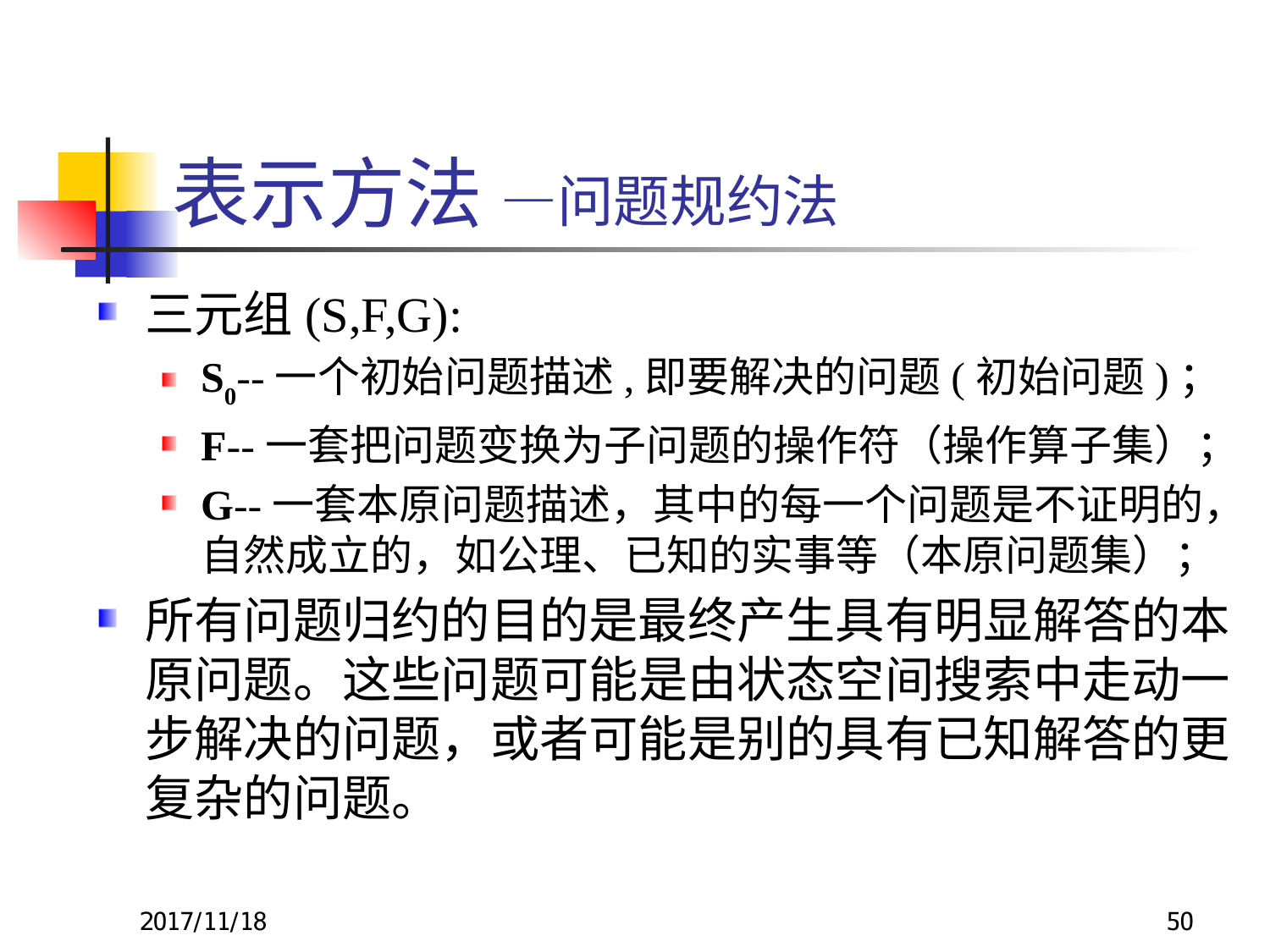

# 表示方法 —问题规约法
三元组(S,F,G):
S0--一个初始问题描述,即要解决的问题(初始问题)；
F--一套把问题变换为子问题的操作符（操作算子集）；
G--一套本原问题描述，其中的每一个问题是不证明的，自然成立的，如公理、已知的实事等（本原问题集）；
所有问题归约的目的是最终产生具有明显解答的本原问题。这些问题可能是由状态空间搜索中走动一步解决的问题，或者可能是别的具有已知解答的更复杂的问题。

2017/11/18
50